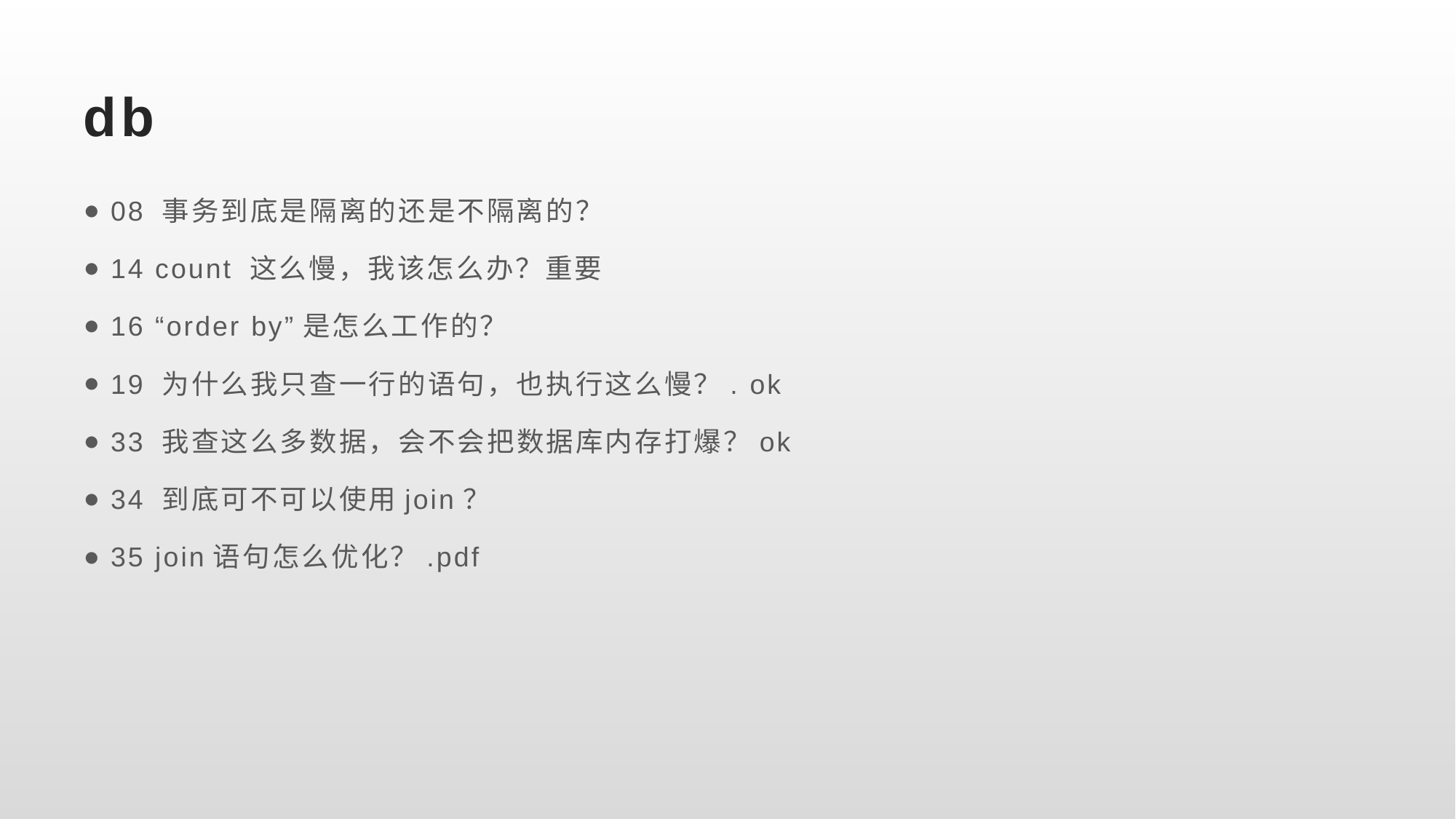

# db
08 事务到底是隔离的还是不隔离的？
14 count 这么慢，我该怎么办？重要
16 “order by”是怎么工作的？
19 为什么我只查一行的语句，也执行这么慢？. ok
33 我查这么多数据，会不会把数据库内存打爆？ok
34 到底可不可以使用join？
35 join语句怎么优化？.pdf